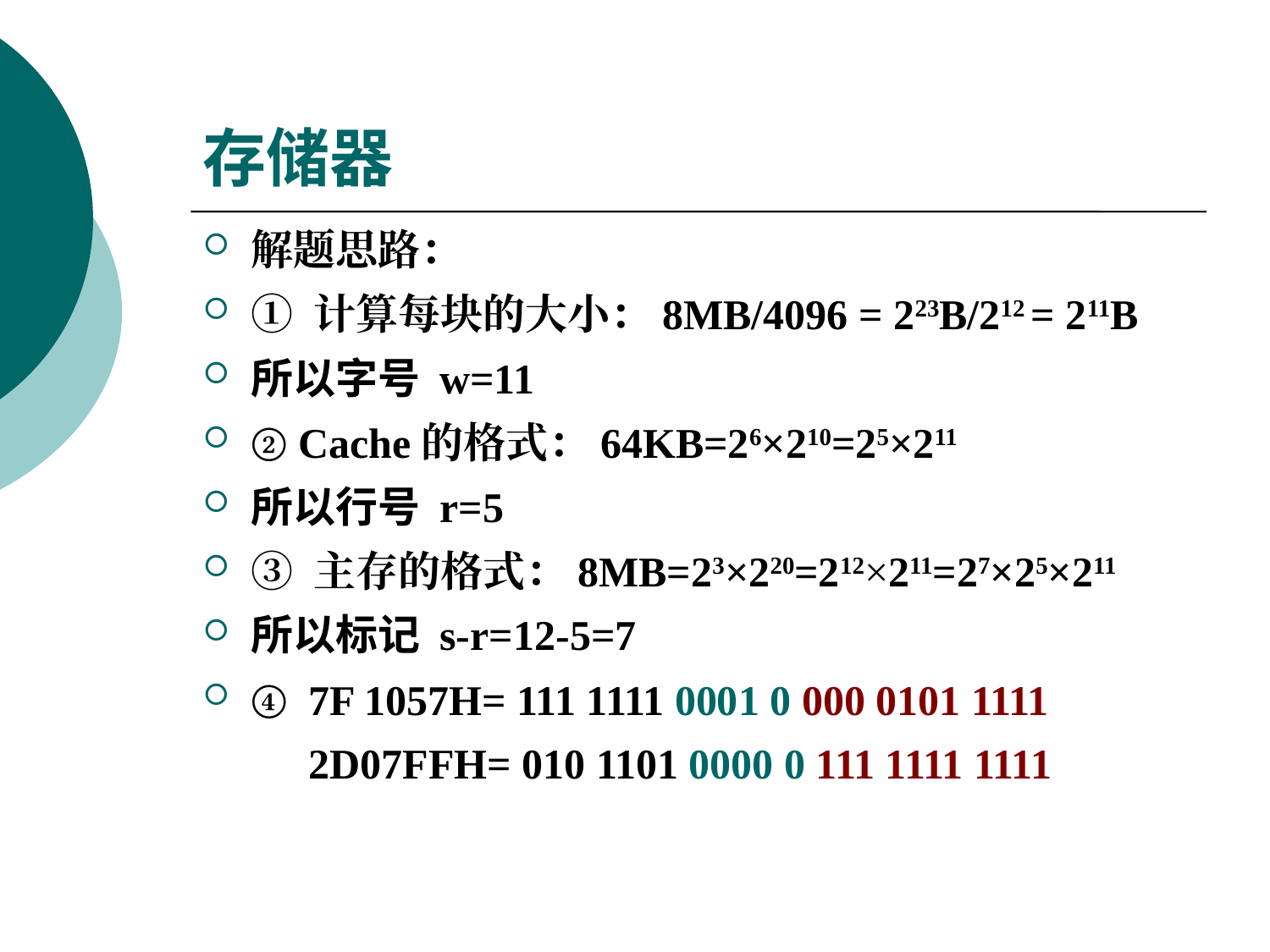

# 存储器
解题思路：
① 计算每块的大小：8MB/4096 = 223B/212 = 211B
所以字号 w=11
② Cache的格式：64KB=26×210=25×211
所以行号 r=5
③ 主存的格式：8MB=23×220=212×211=27×25×211
所以标记 s-r=12-5=7
④  7F 1057H= 111 1111 0001 0 000 0101 1111
          2D07FFH= 010 1101 0000 0 111 1111 1111